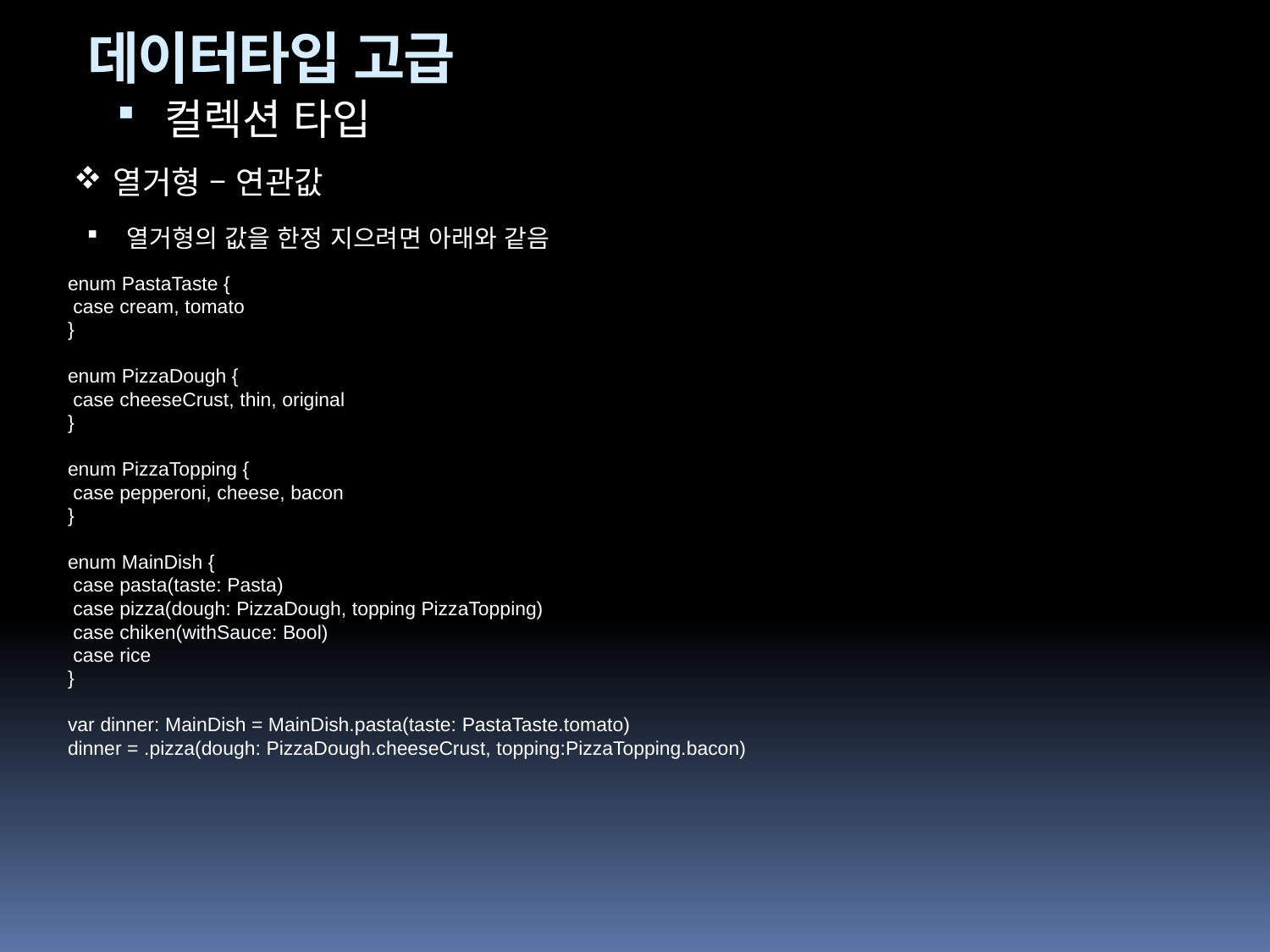

데이터타입 고급
컬렉션 타입
열거형 – 연관값
열거형의 값을 한정 지으려면 아래와 같음
enum PastaTaste {
 case cream, tomato
}

enum PizzaDough {
 case cheeseCrust, thin, original
}

enum PizzaTopping {
 case pepperoni, cheese, bacon
}

enum MainDish {
 case pasta(taste: Pasta)
 case pizza(dough: PizzaDough, topping PizzaTopping)
 case chiken(withSauce: Bool)
 case rice
}

var dinner: MainDish = MainDish.pasta(taste: PastaTaste.tomato)
dinner = .pizza(dough: PizzaDough.cheeseCrust, topping:PizzaTopping.bacon)